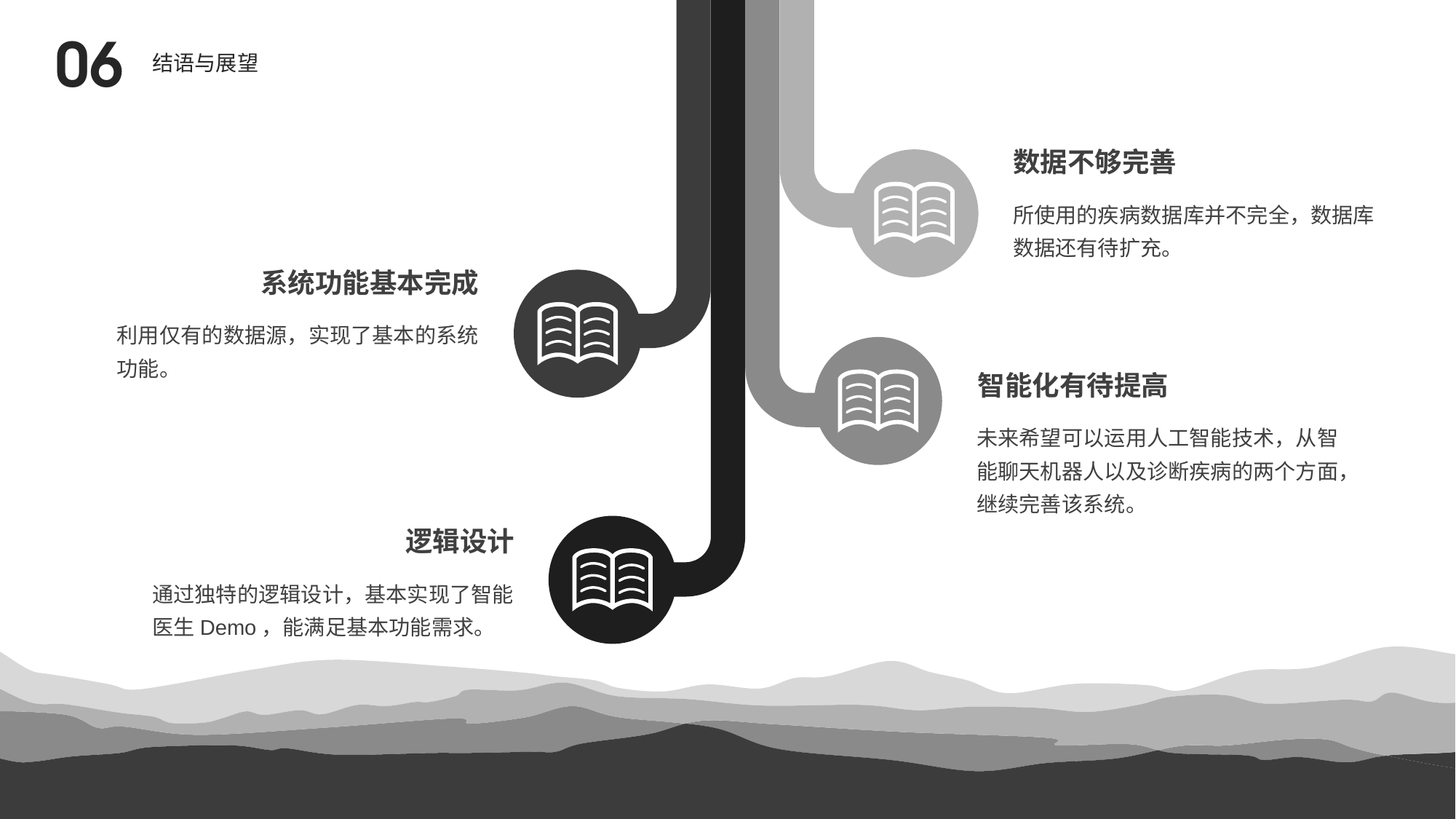

06
结语与展望
数据不够完善

所使用的疾病数据库并不完全，数据库数据还有待扩充。
系统功能基本完成

利用仅有的数据源，实现了基本的系统功能。

智能化有待提高
未来希望可以运用人工智能技术，从智能聊天机器人以及诊断疾病的两个方面，继续完善该系统。
逻辑设计

通过独特的逻辑设计，基本实现了智能医生Demo，能满足基本功能需求。